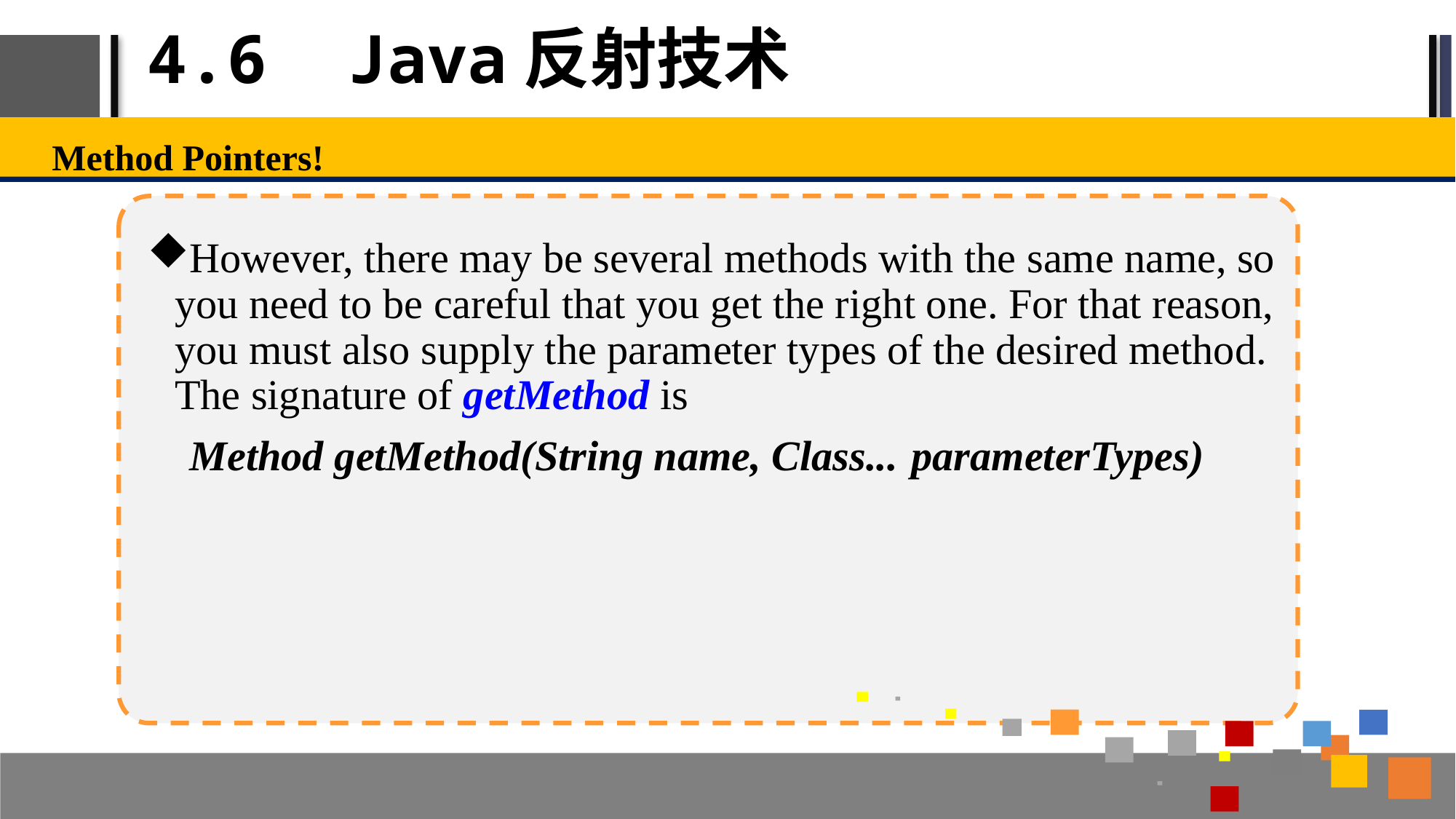

# 4.6  Java反射技术

Method Pointers!

However, there may be several methods with the same name, so you need to be careful that you get the right one. For that reason, you must also supply the parameter types of the desired method. The signature of getMethod is
    Method getMethod(String name, Class... 	parameterTypes)